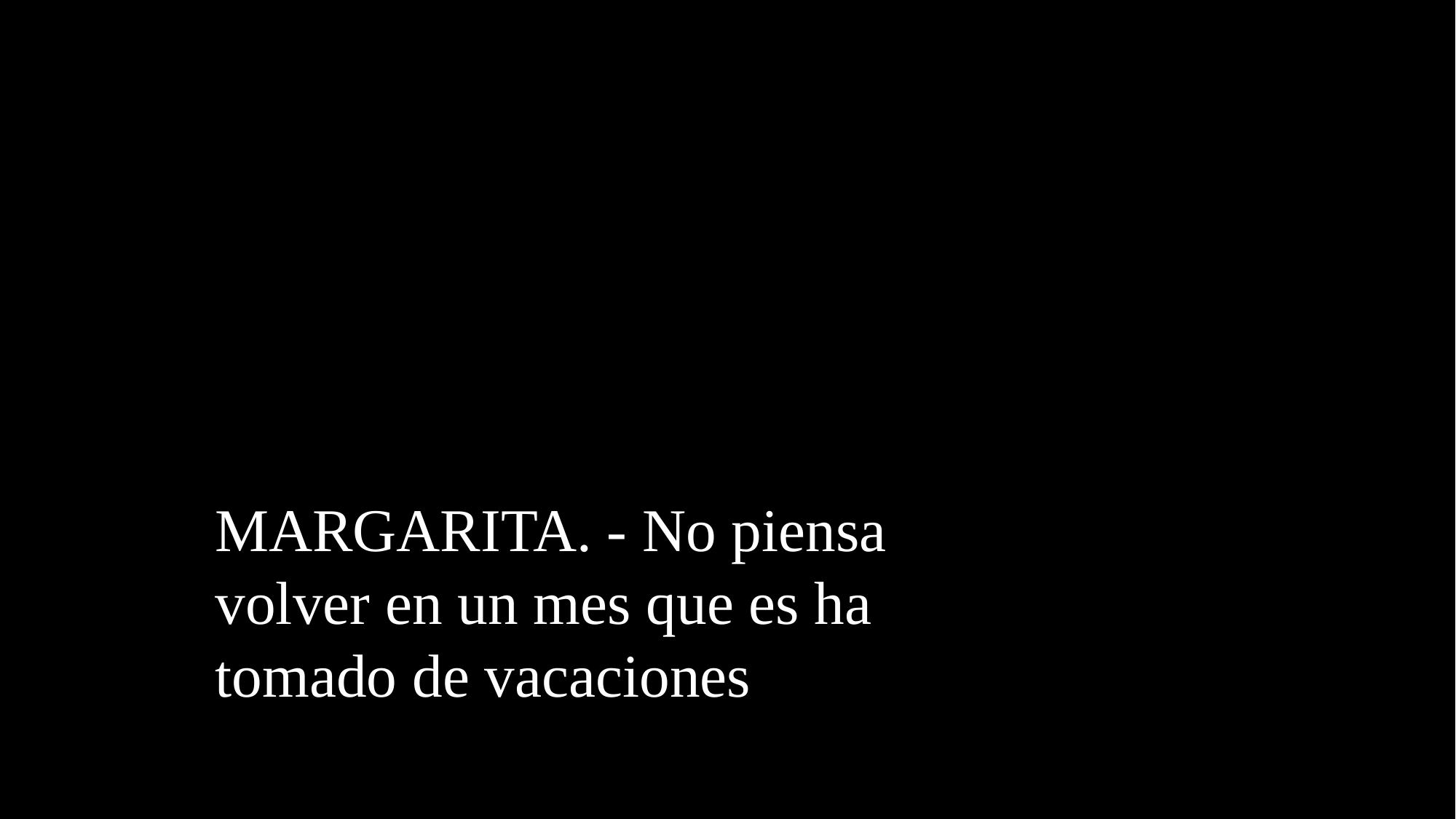

MARGARITA. - No piensa volver en un mes que es ha tomado de vacaciones

マルガリータ: 休暇を取った1ヶ月は戻ってこないつもりです、